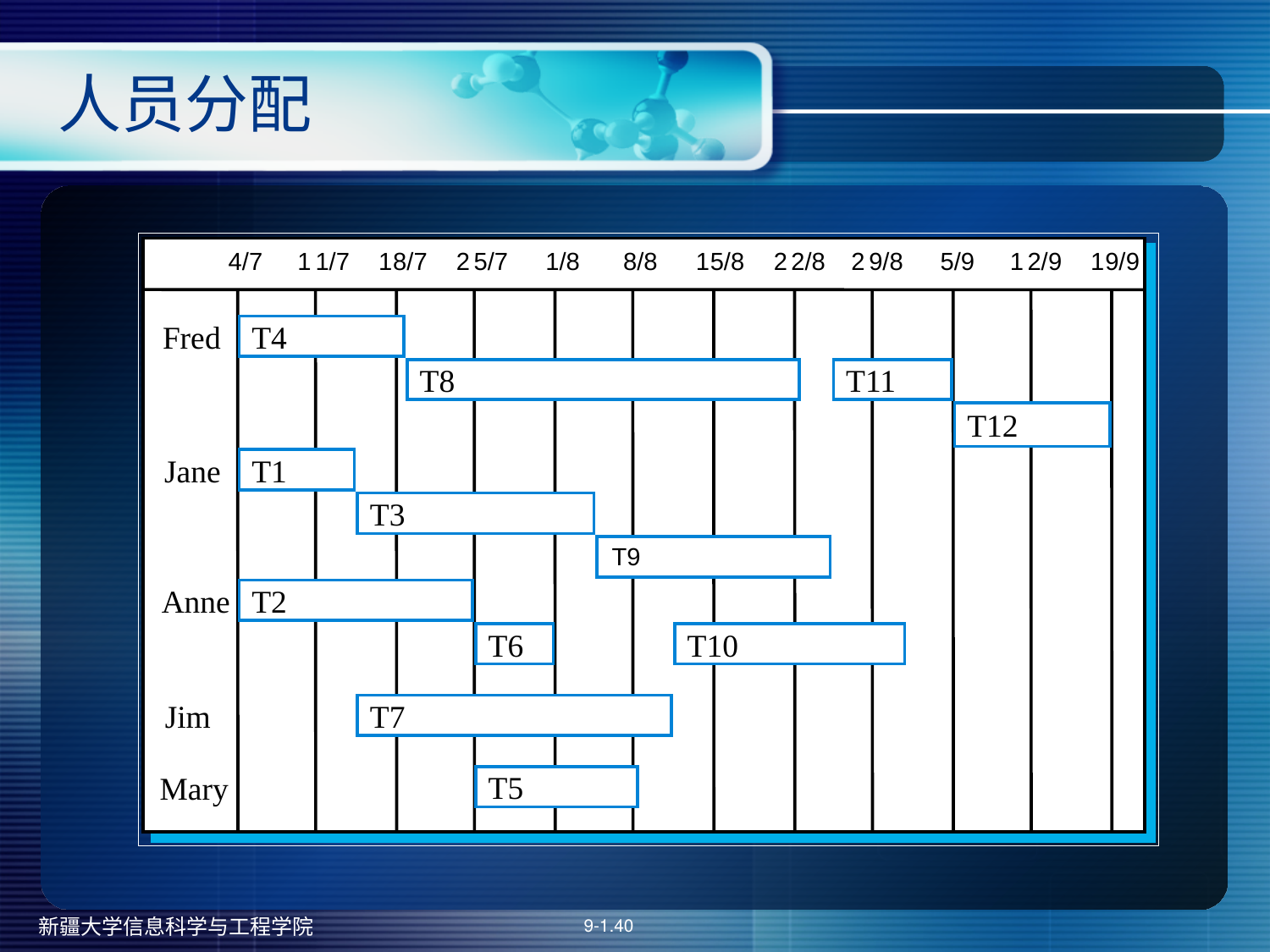

# 人员分配

4/7
1
1/7
1
8/7
2
5/7
1/8
8/8
1
5/8
2
2/8
2
9/8
5/9
1
2/9
1
9/9

T4
Fred
T8
T11
T12
T1
Jane
T3

T9
T2
Anne
T6
T10
T7
Jim
T5
Mary